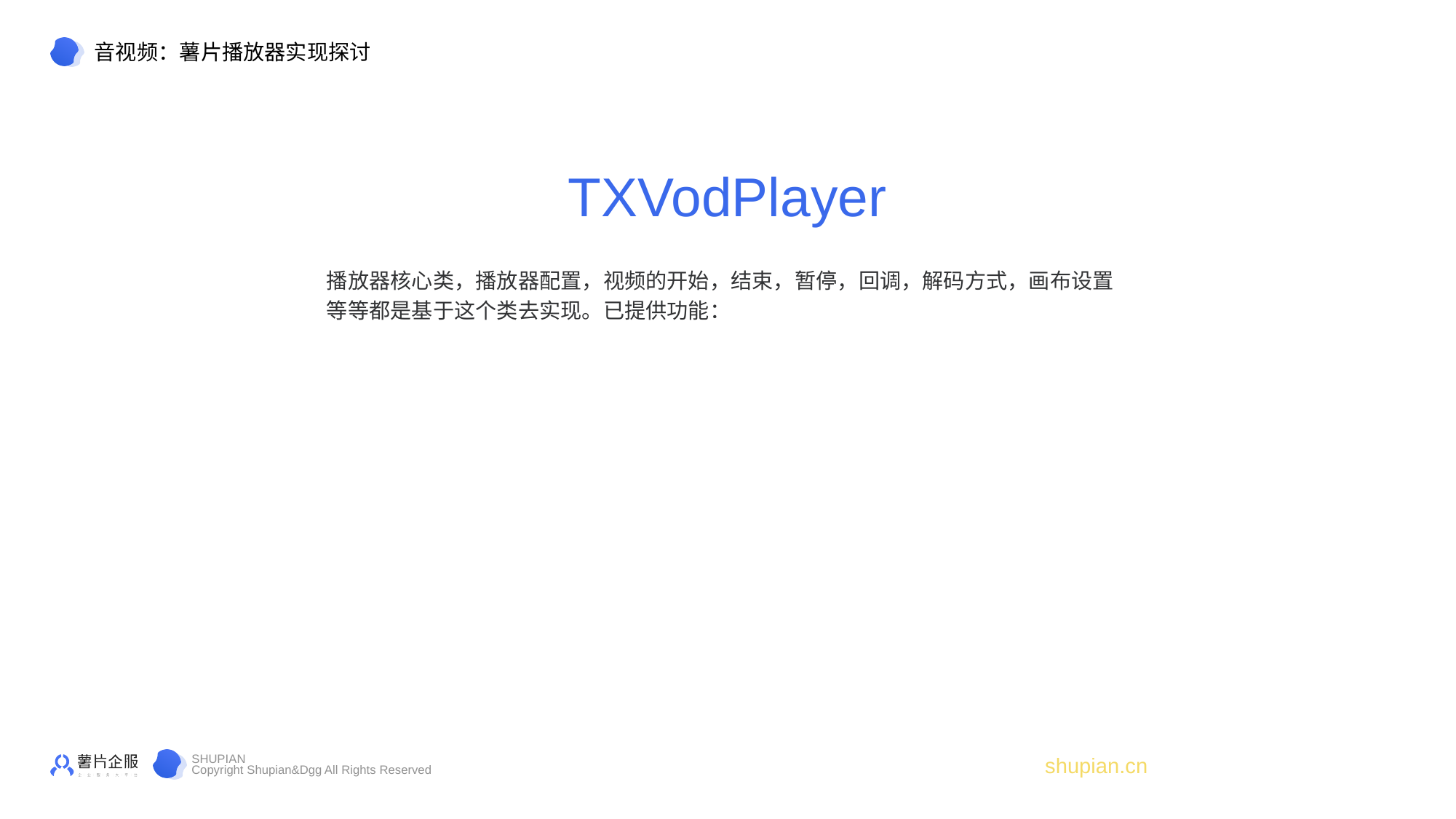

TXVodPlayer
播放器核心类，播放器配置，视频的开始，结束，暂停，回调，解码方式，画布设置等等都是基于这个类去实现。已提供功能：